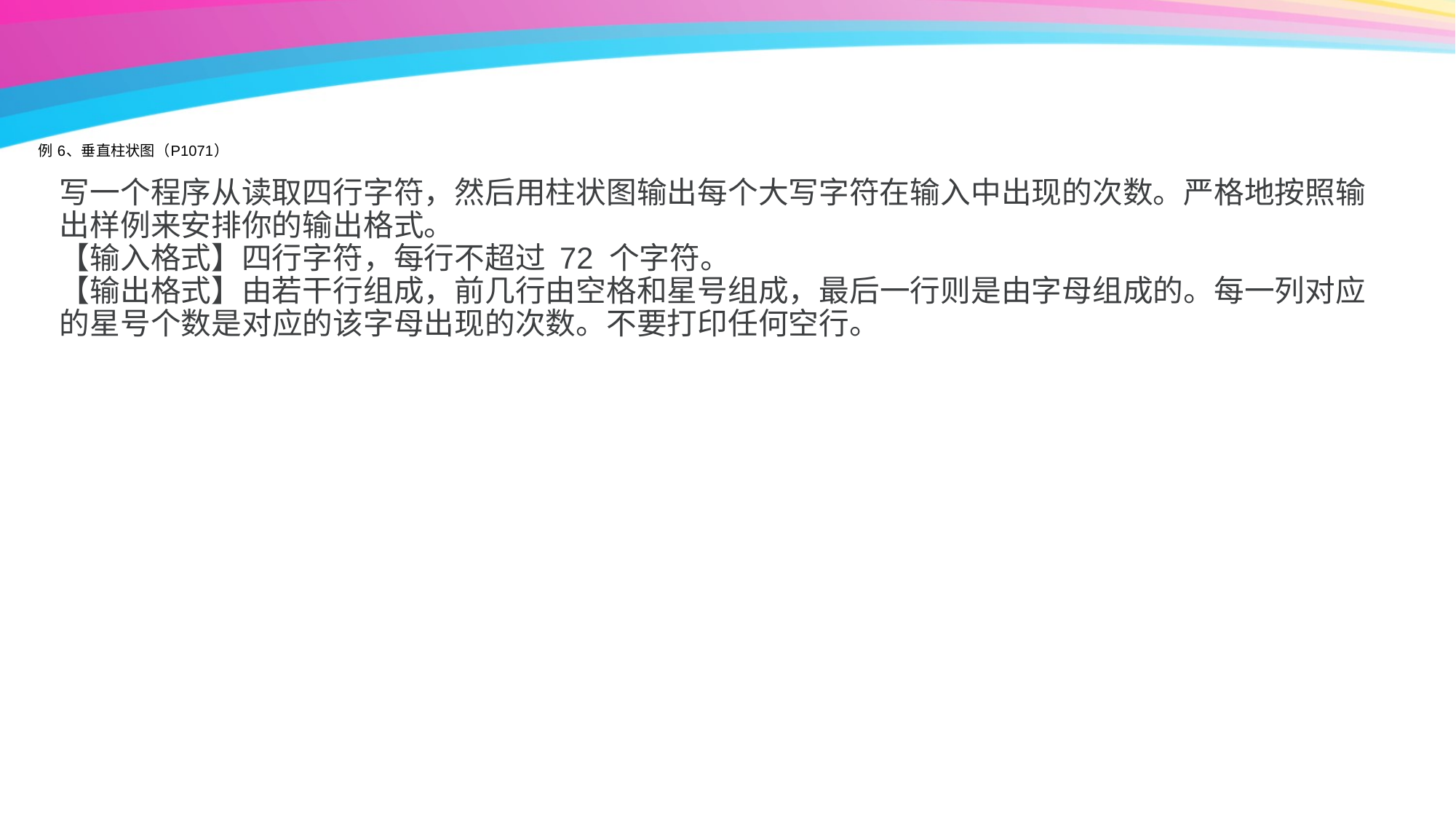

# 例 6、垂直柱状图（P1071）
写一个程序从读取四行字符，然后用柱状图输出每个大写字符在输入中出现的次数。严格地按照输出样例来安排你的输出格式。
【输入格式】四行字符，每行不超过 72 个字符。
【输出格式】由若干行组成，前几行由空格和星号组成，最后一行则是由字母组成的。每一列对应的星号个数是对应的该字母出现的次数。不要打印任何空行。